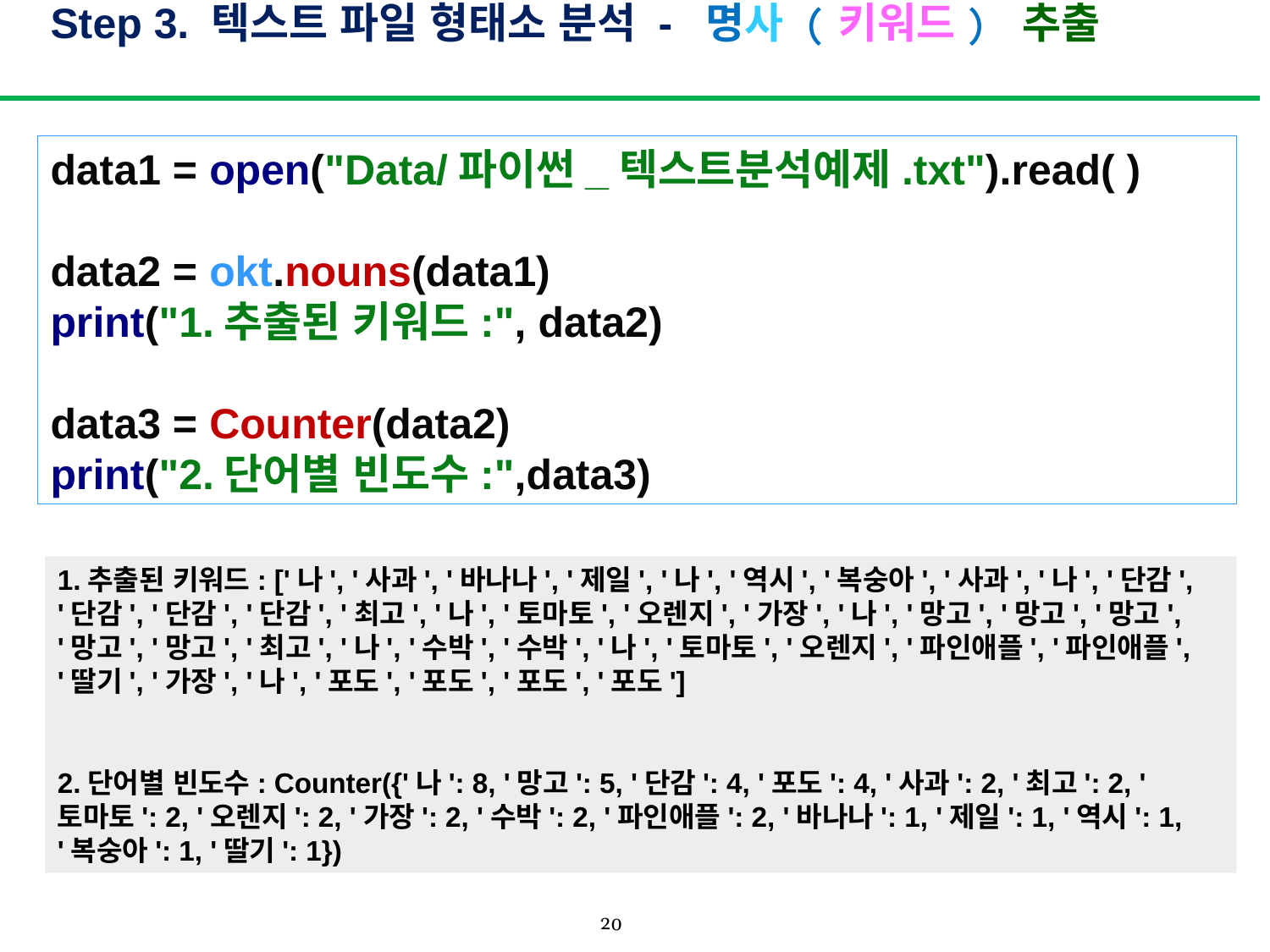

# Step 3. 텍스트 파일 형태소 분석 - 명사 (키워드) 추출
data1 = open("Data/파이썬_텍스트분석예제.txt").read( )
data2 = okt.nouns(data1)
print("1.추출된 키워드:", data2)
data3 = Counter(data2)
print("2.단어별 빈도수:",data3)
1.추출된 키워드: ['나', '사과', '바나나', '제일', '나', '역시', '복숭아', '사과', '나', '단감', '단감', '단감', '단감', '최고', '나', '토마토', '오렌지', '가장', '나', '망고', '망고', '망고', '망고', '망고', '최고', '나', '수박', '수박', '나', '토마토', '오렌지', '파인애플', '파인애플', '딸기', '가장', '나', '포도', '포도', '포도', '포도']

2.단어별 빈도수: Counter({'나': 8, '망고': 5, '단감': 4, '포도': 4, '사과': 2, '최고': 2, '토마토': 2, '오렌지': 2, '가장': 2, '수박': 2, '파인애플': 2, '바나나': 1, '제일': 1, '역시': 1, '복숭아': 1, '딸기': 1})
20